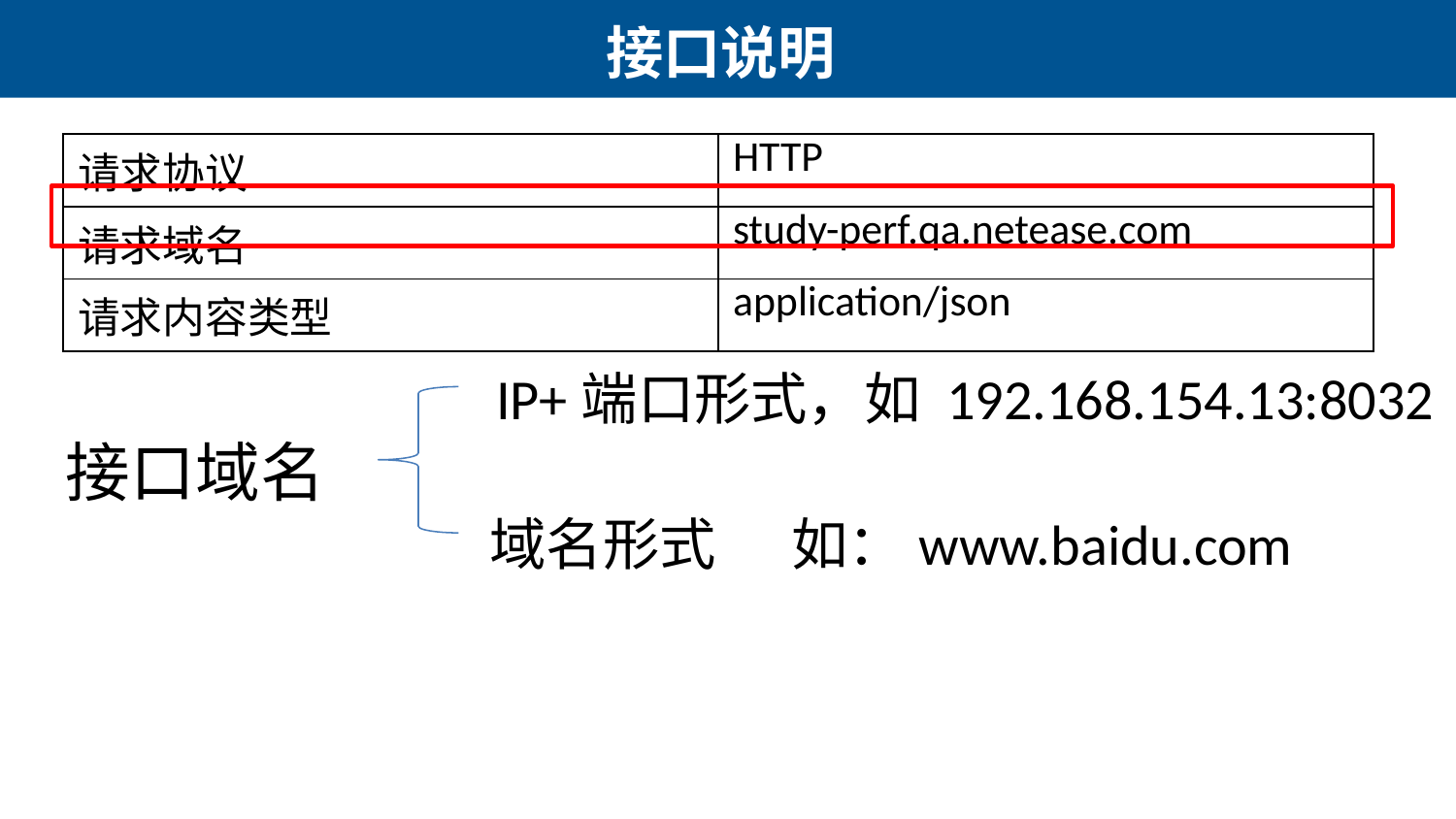

# 接口说明
| 请求协议 | HTTP |
| --- | --- |
| 请求域名 | study-perf.qa.netease.com |
| 请求内容类型 | application/json |

IP+端口形式，如 192.168.154.13:8032

接口域名
域名形式      如：www.baidu.com